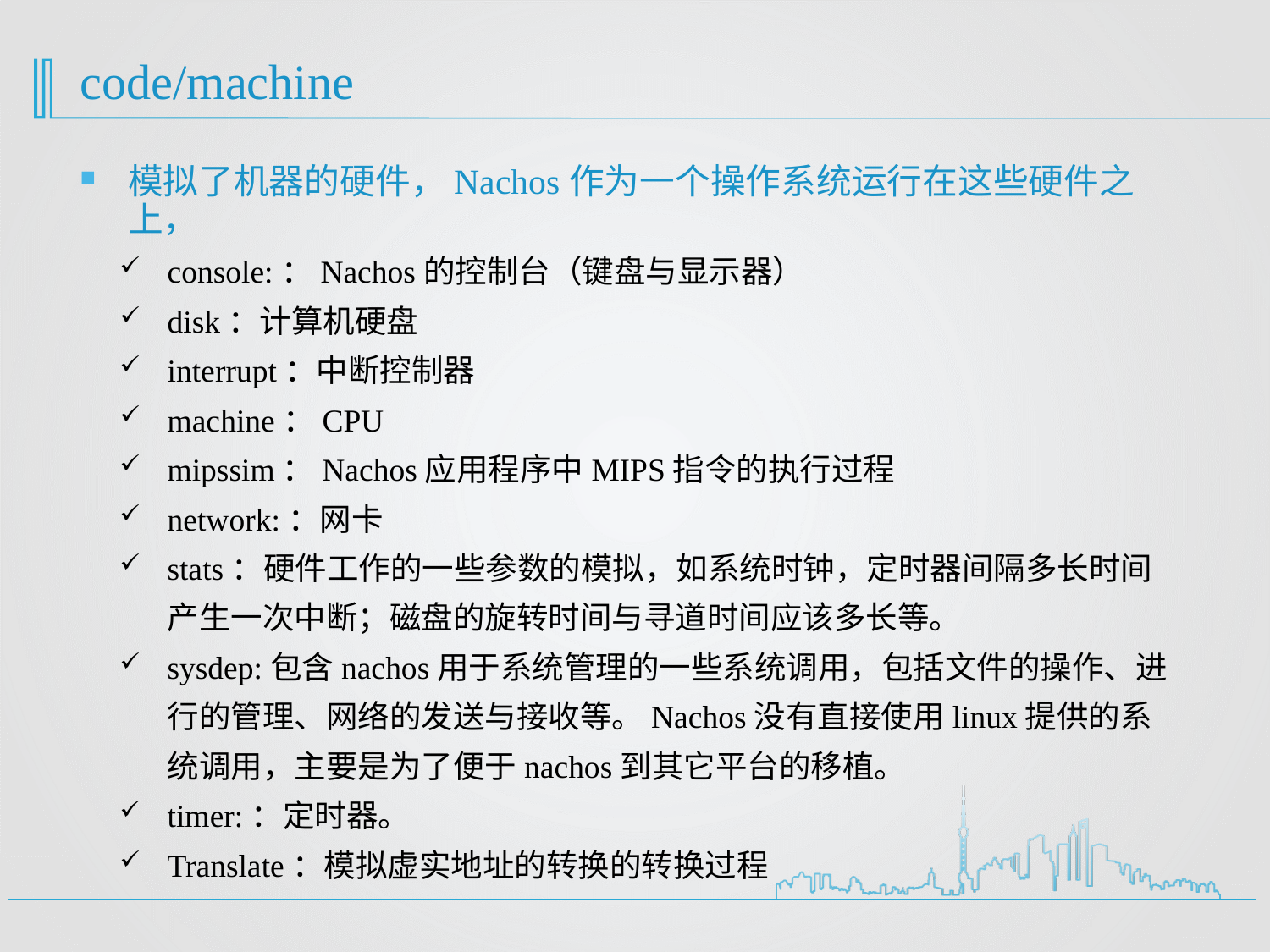

# code/machine
模拟了机器的硬件，Nachos作为一个操作系统运行在这些硬件之上，
console:：Nachos的控制台（键盘与显示器）
disk：计算机硬盘
interrupt：中断控制器
machine：CPU
mipssim：Nachos应用程序中MIPS指令的执行过程
network:：网卡
stats：硬件工作的一些参数的模拟，如系统时钟，定时器间隔多长时间产生一次中断；磁盘的旋转时间与寻道时间应该多长等。
sysdep:包含nachos用于系统管理的一些系统调用，包括文件的操作、进行的管理、网络的发送与接收等。Nachos没有直接使用linux提供的系统调用，主要是为了便于nachos到其它平台的移植。
timer:：定时器。
Translate：模拟虚实地址的转换的转换过程